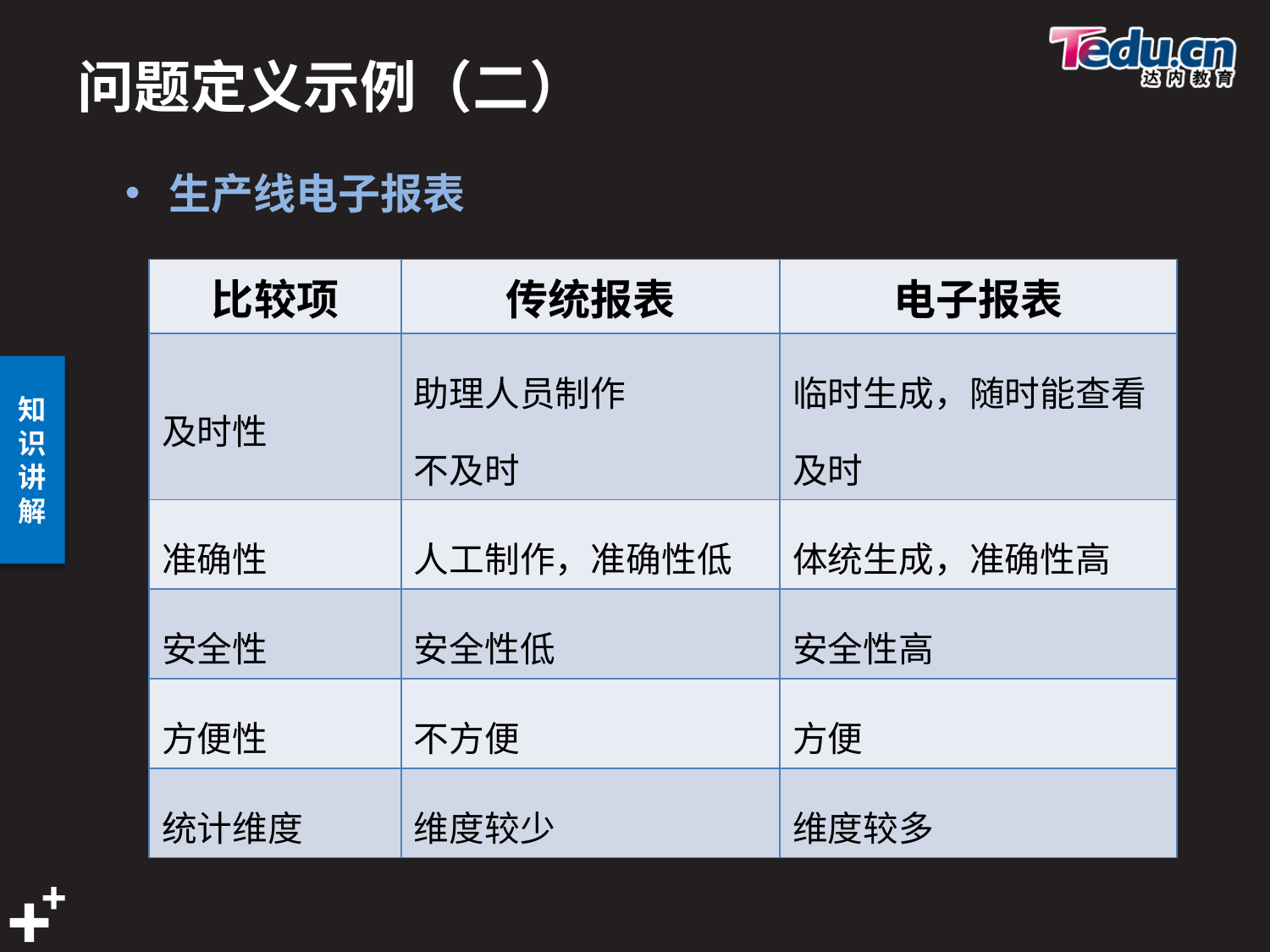

# 问题定义示例（二）
  生产线电子报表
| 比较项 | 传统报表 | 电子报表 |
| --- | --- | --- |
| 及时性 | 助理人员制作 不及时 | 临时生成，随时能查看 及时 |
| 准确性 | 人工制作，准确性低 | 体统生成，准确性高 |
| 安全性 | 安全性低 | 安全性高 |
| 方便性 | 不方便 | 方便 |
| 统计维度 | 维度较少 | 维度较多 |